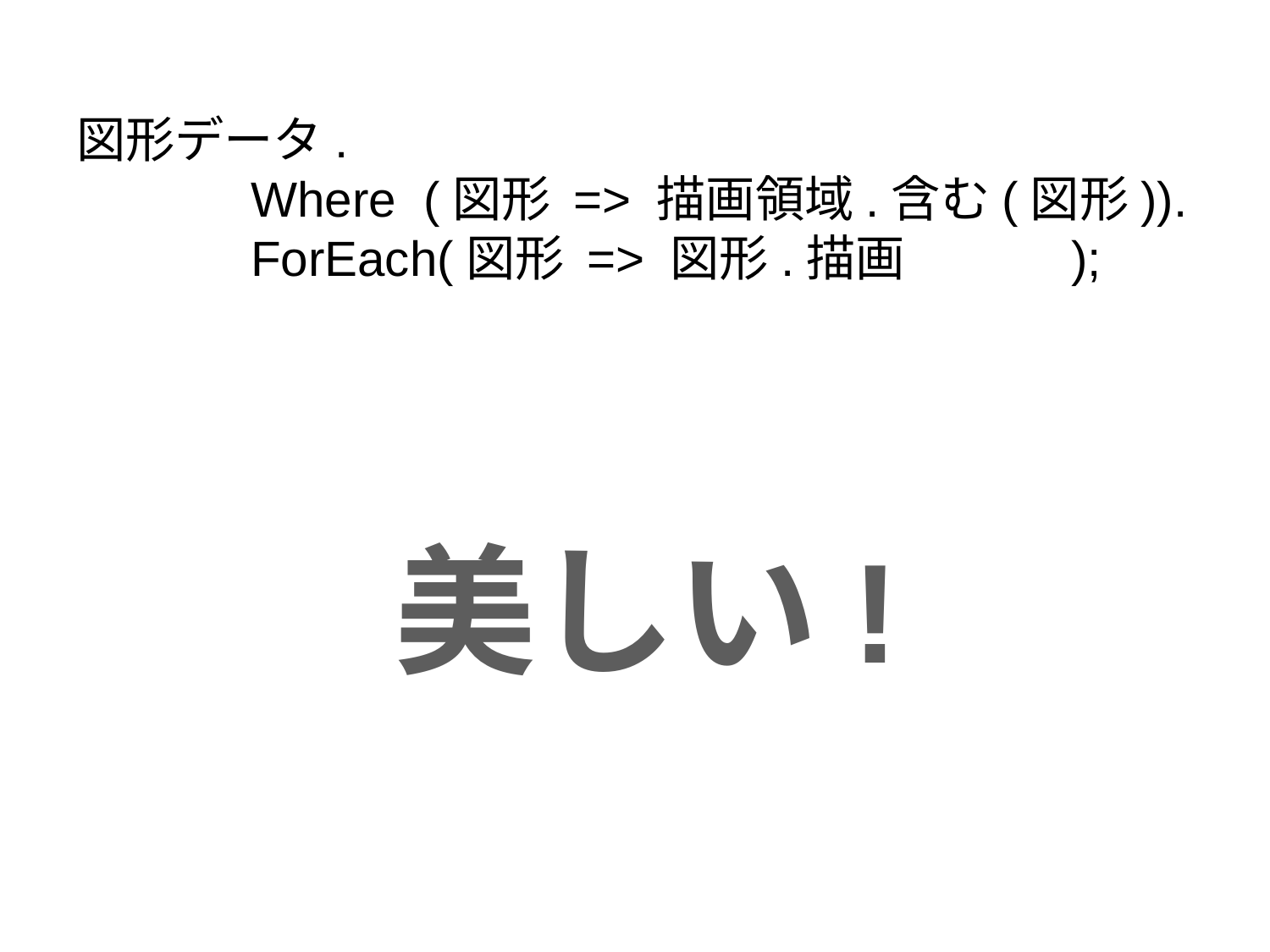

# 図形データ. Where  (図形 => 描画領域.含む(図形)). ForEach(図形 => 図形.描画              );
美しい!